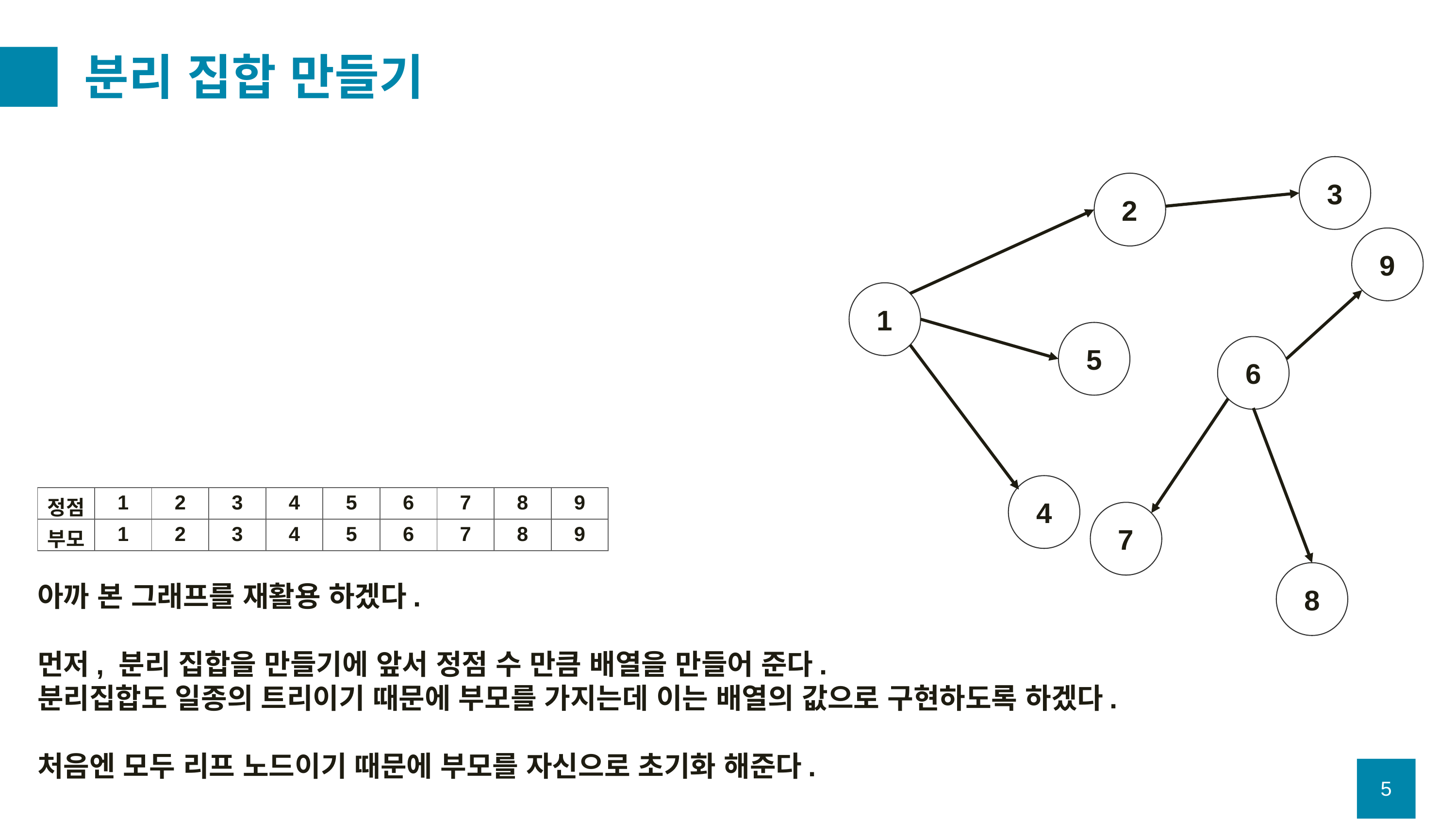

# 분리 집합 만들기
3
2
9
1
5
6
4
| 정점 | 1 | 2 | 3 | 4 | 5 | 6 | 7 | 8 | 9 |
| --- | --- | --- | --- | --- | --- | --- | --- | --- | --- |
| 부모 | 1 | 2 | 3 | 4 | 5 | 6 | 7 | 8 | 9 |
7
8
아까 본 그래프를 재활용 하겠다.

먼저, 분리 집합을 만들기에 앞서 정점 수 만큼 배열을 만들어 준다.
분리집합도 일종의 트리이기 때문에 부모를 가지는데 이는 배열의 값으로 구현하도록 하겠다.

처음엔 모두 리프 노드이기 때문에 부모를 자신으로 초기화 해준다.
5